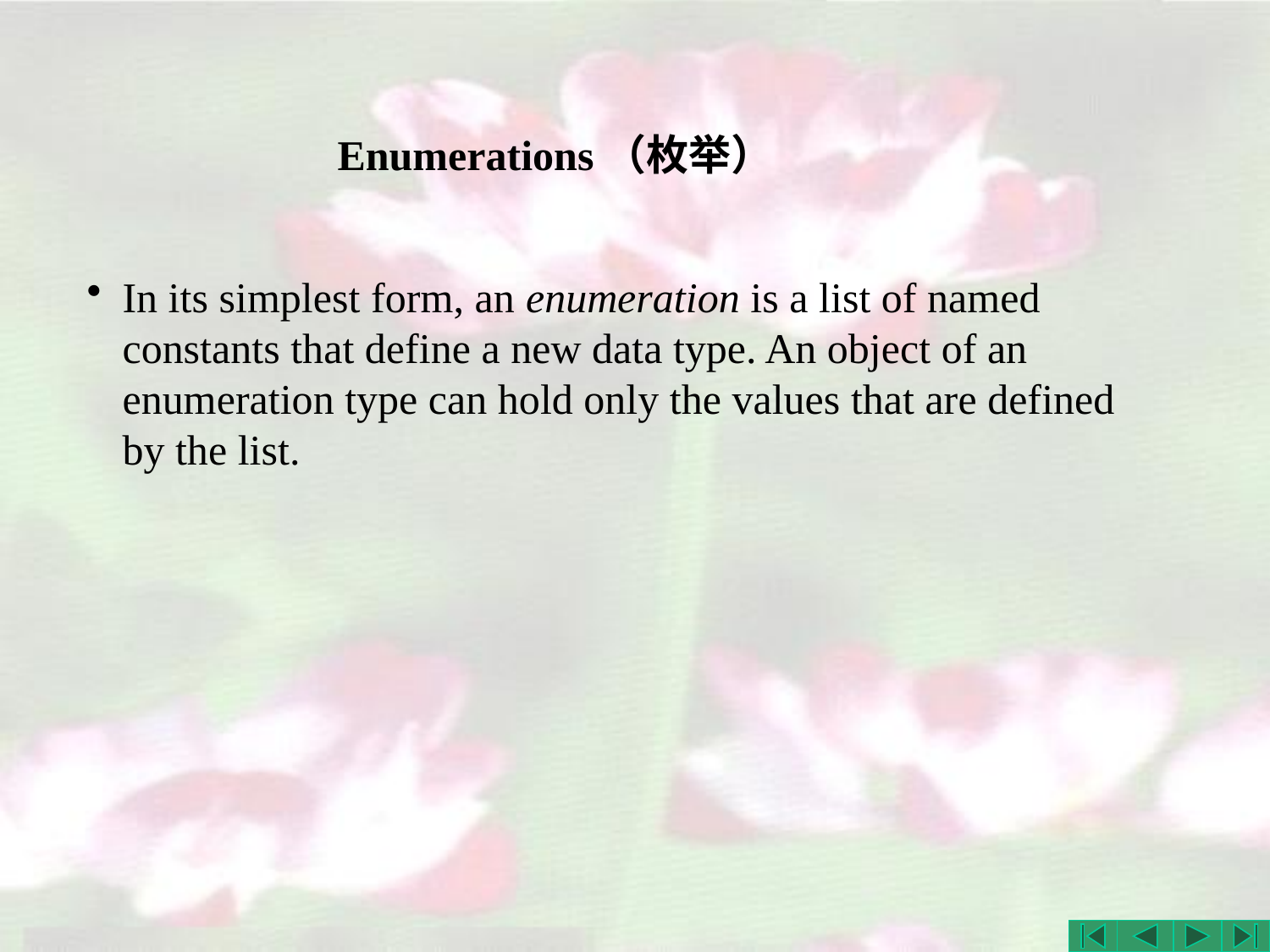

# Enumerations（枚举）
In its simplest form, an enumeration is a list of named constants that define a new data type. An object of an enumeration type can hold only the values that are defined by the list.